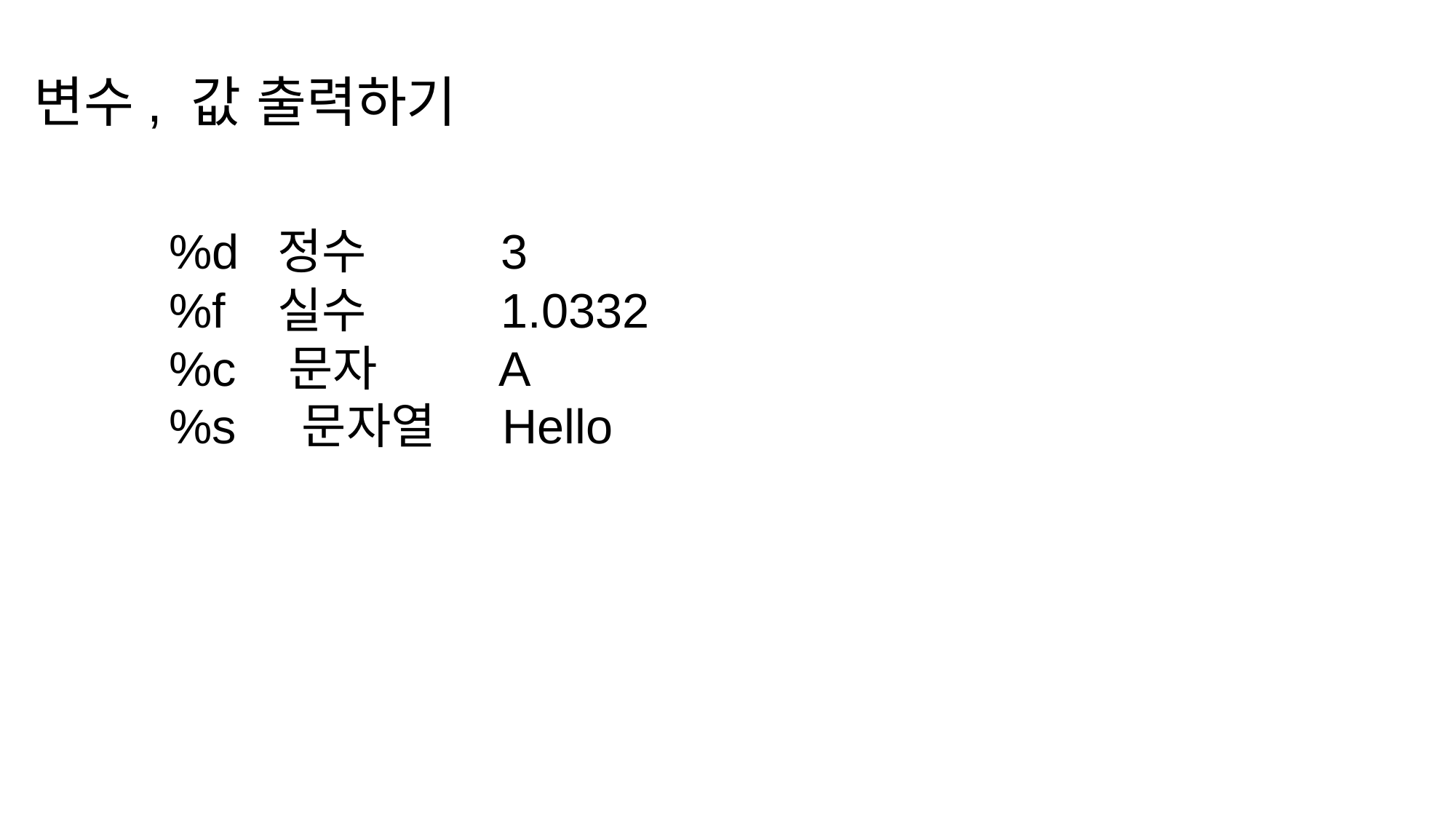

변수, 값 출력하기
%d  정수         3
%f   실수         1.0332
%c   문자        A
%s    문자열    Hello